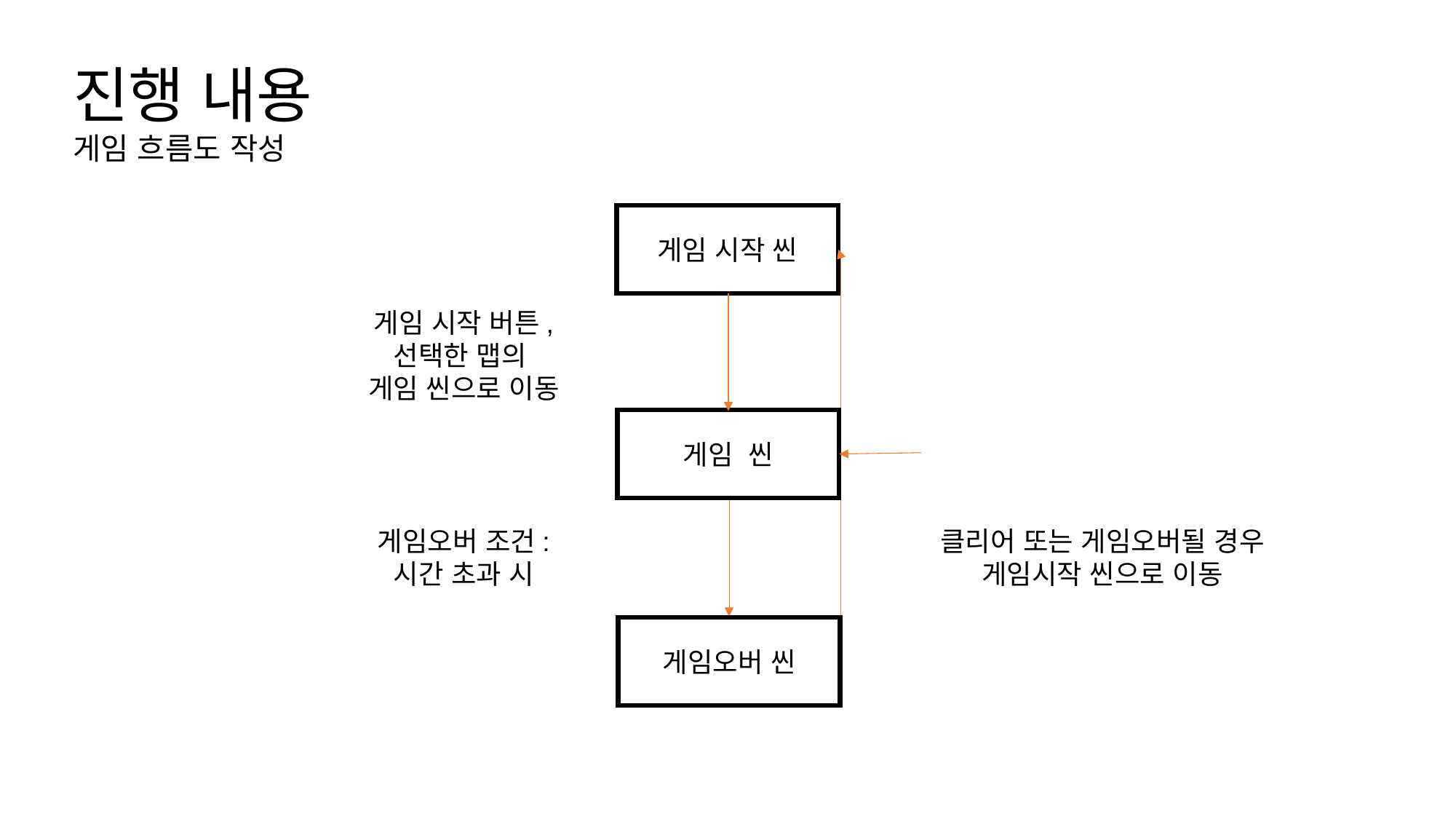

진행 내용
게임 흐름도 작성
게임 시작 씬
게임 시작 버튼,
선택한 맵의
게임 씬으로 이동

게임  씬
게임오버 조건:
시간 초과 시
클리어 또는 게임오버될 경우
게임시작 씬으로 이동
게임오버 씬